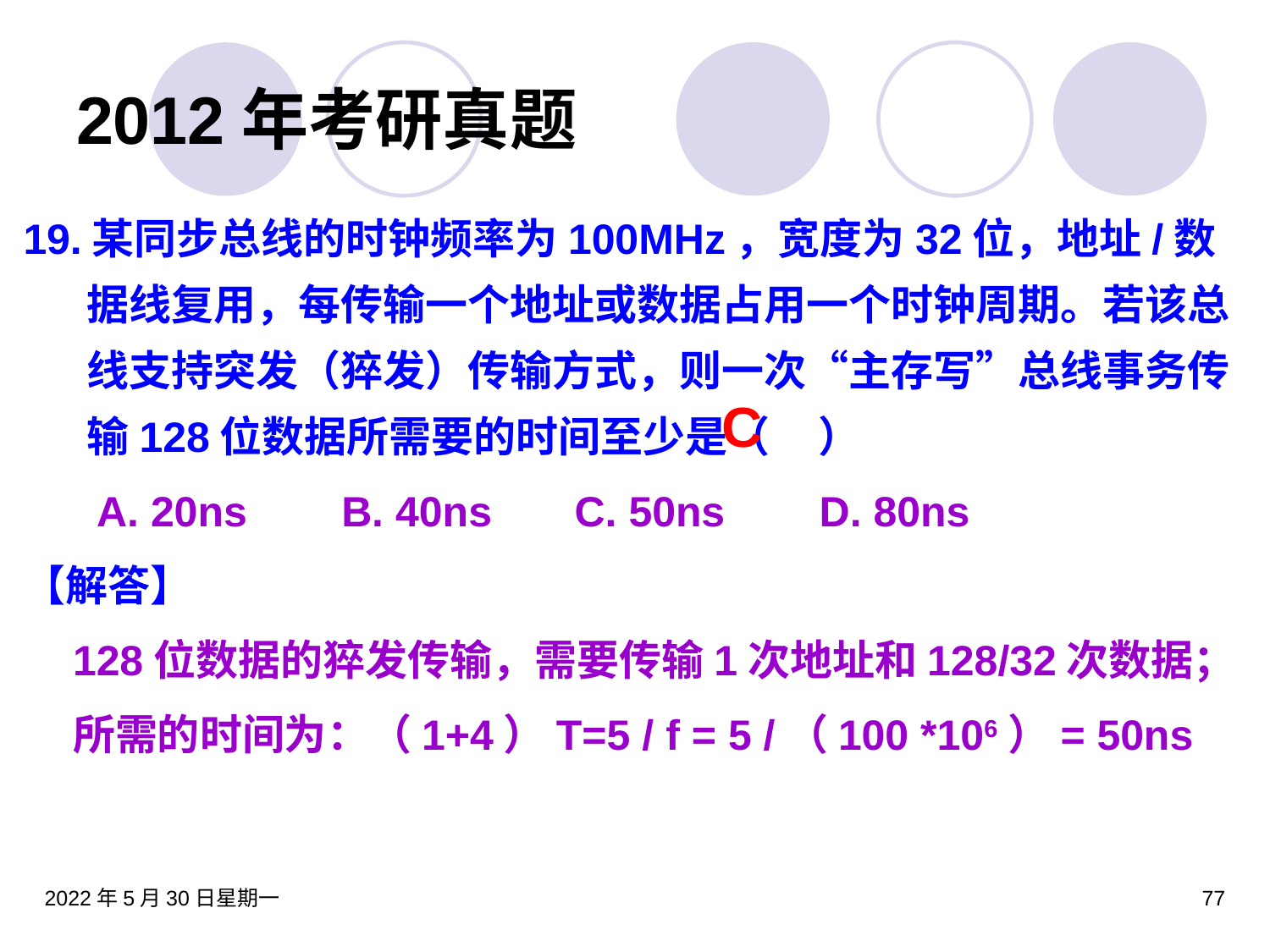

# 2012年考研真题
19.某同步总线的时钟频率为100MHz，宽度为32位，地址/数据线复用，每传输一个地址或数据占用一个时钟周期。若该总线支持突发（猝发）传输方式，则一次“主存写”总线事务传输128位数据所需要的时间至少是（     ）
  A. 20ns        B. 40ns       C. 50ns        D. 80ns
【解答】
128位数据的猝发传输，需要传输1次地址和128/32次数据；
所需的时间为：（1+4）T=5 / f = 5 /（100 *106）= 50ns
C
2022年5月30日星期一
77